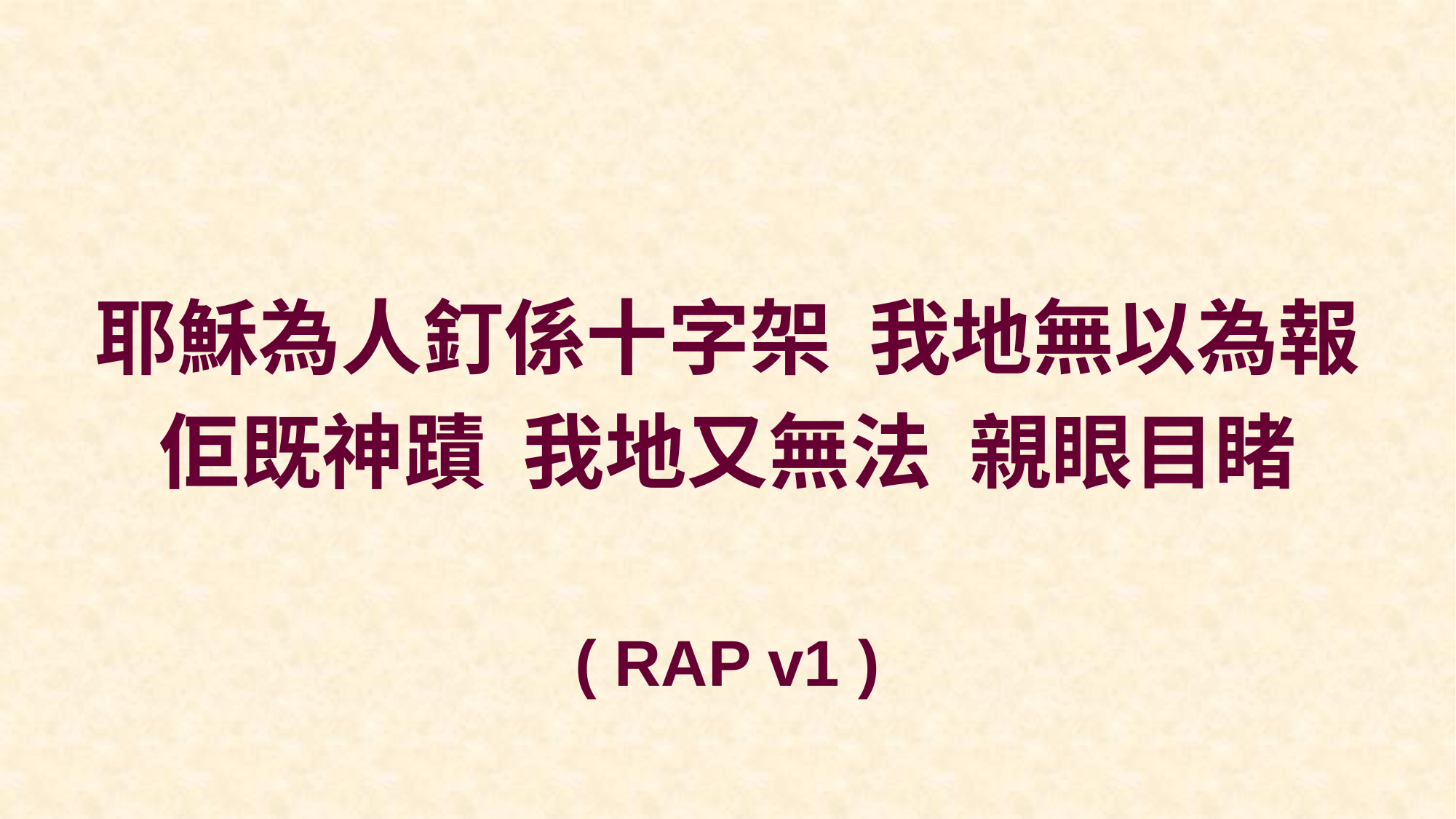

耶穌為人釘係十字架  我地無以為報
佢既神蹟  我地又無法  親眼目睹​
( RAP v1 )